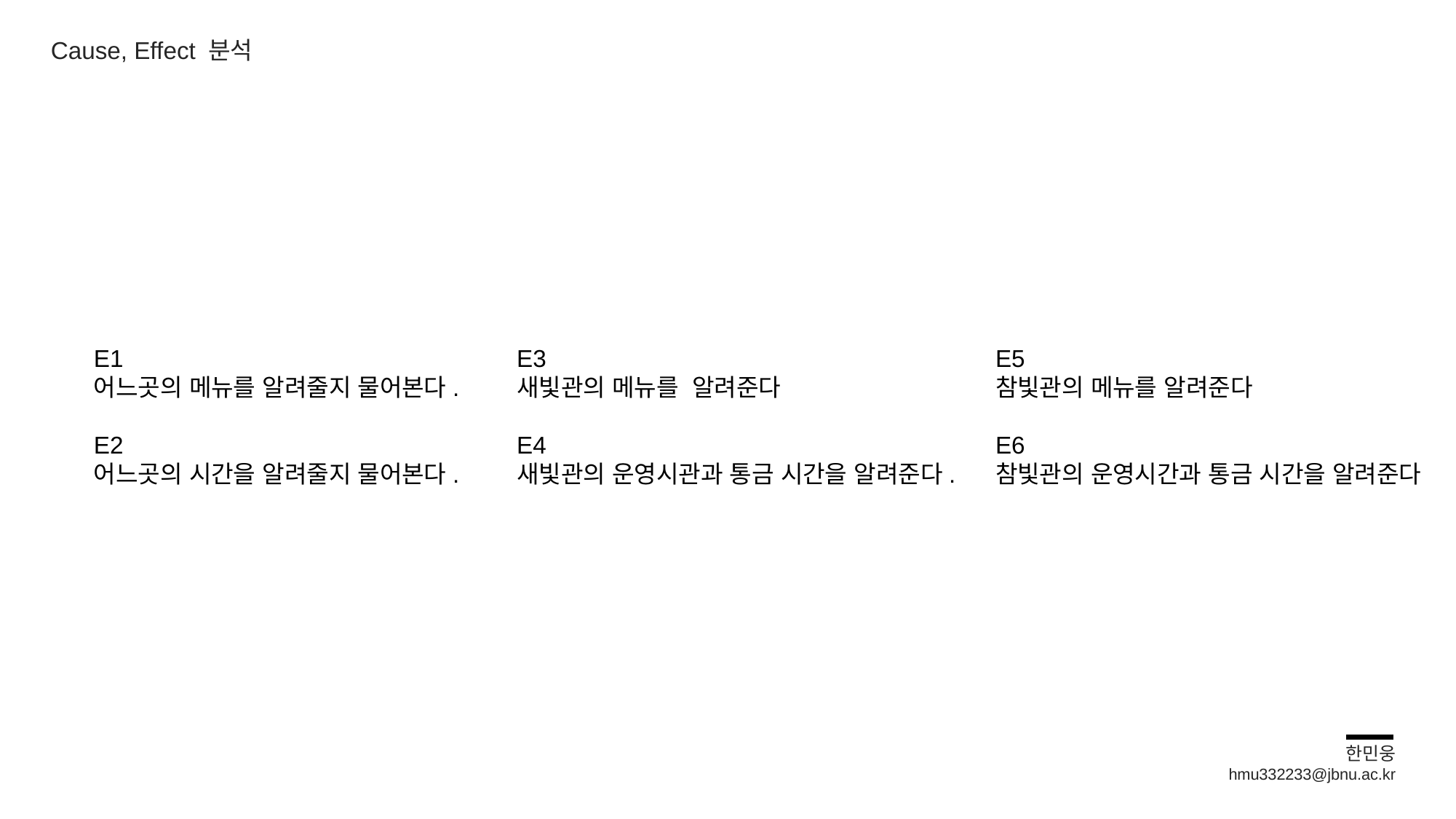

Cause, Effect 분석
E1
어느곳의 메뉴를 알려줄지 물어본다.

E2
어느곳의 시간을 알려줄지 물어본다.
E3
새빛관의 메뉴를  알려준다

E4
새빛관의 운영시관과 통금 시간을 알려준다.
E5
참빛관의 메뉴를 알려준다

E6
참빛관의 운영시간과 통금 시간을 알려준다
한민웅
hmu332233@jbnu.ac.kr